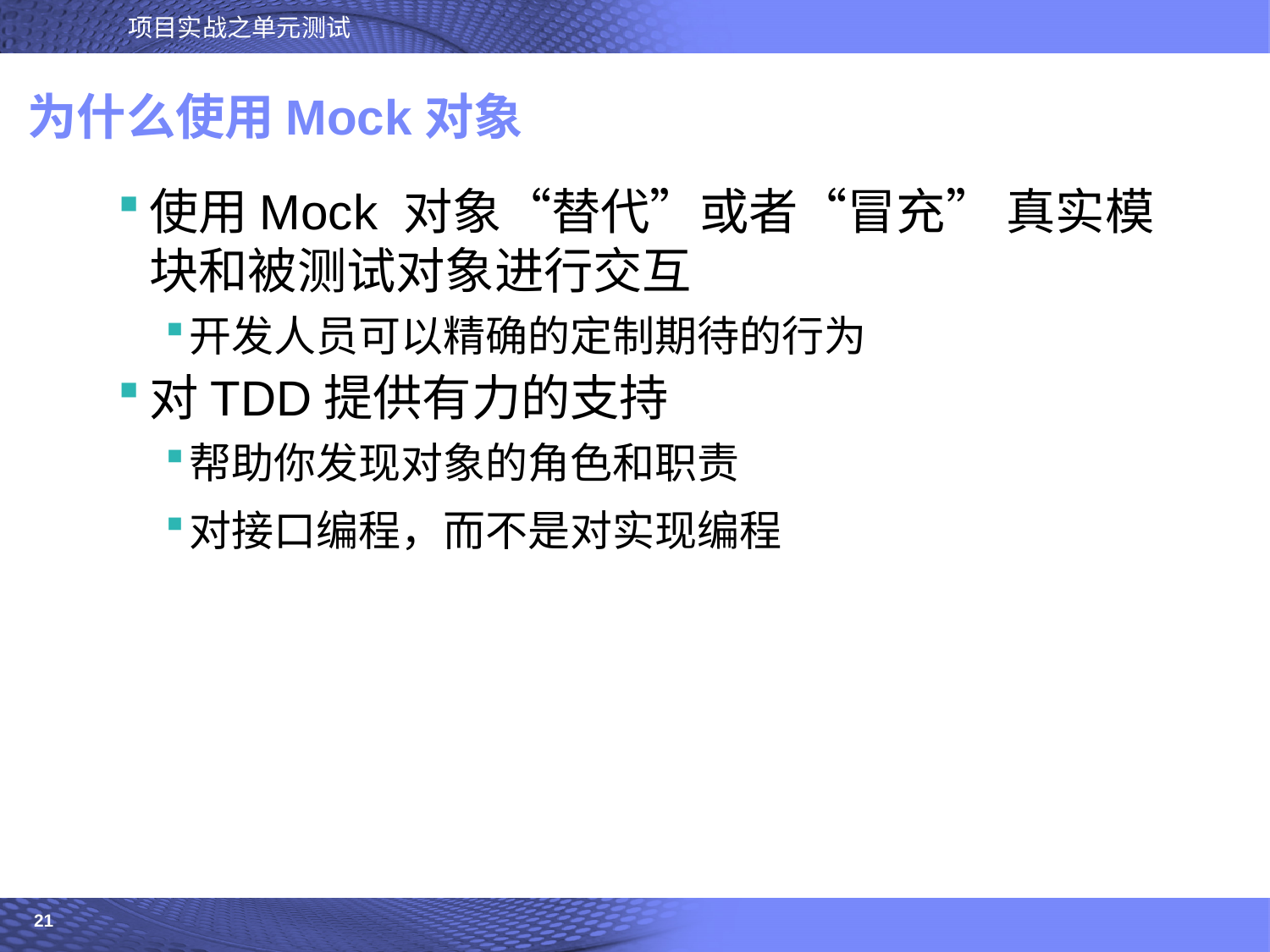

# 为什么使用Mock对象
使用Mock 对象“替代”或者“冒充” 真实模块和被测试对象进行交互
开发人员可以精确的定制期待的行为
对TDD提供有力的支持
帮助你发现对象的角色和职责
对接口编程，而不是对实现编程
21